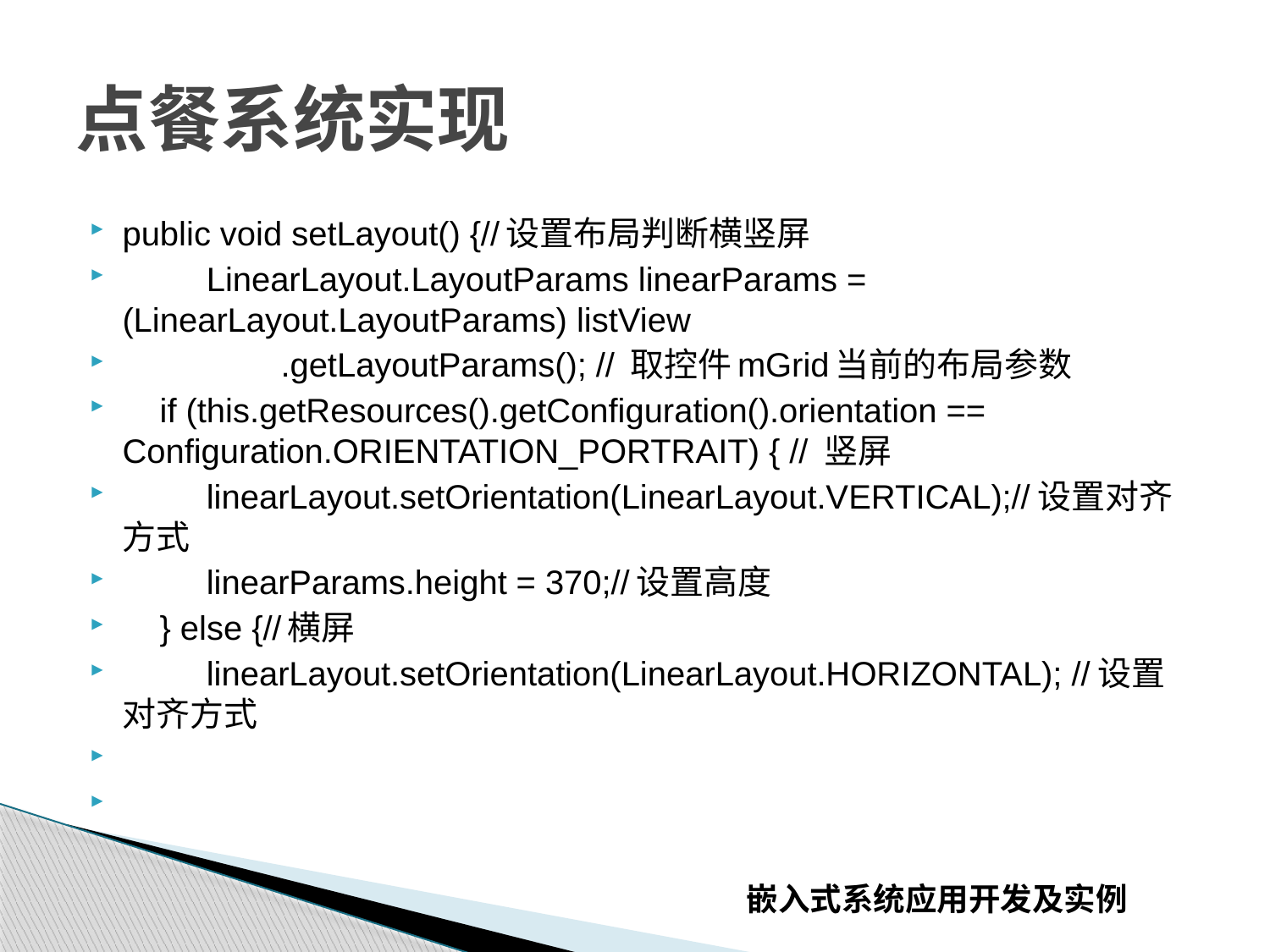

# 点餐系统实现
public void setLayout() {//设置布局判断横竖屏
         LinearLayout.LayoutParams linearParams = (LinearLayout.LayoutParams) listView
                 .getLayoutParams(); // 取控件mGrid当前的布局参数
    if (this.getResources().getConfiguration().orientation == Configuration.ORIENTATION_PORTRAIT) { // 竖屏
         linearLayout.setOrientation(LinearLayout.VERTICAL);//设置对齐方式
         linearParams.height = 370;//设置高度
    } else {//横屏
         linearLayout.setOrientation(LinearLayout.HORIZONTAL); //设置对齐方式

嵌入式系统应用开发及实例